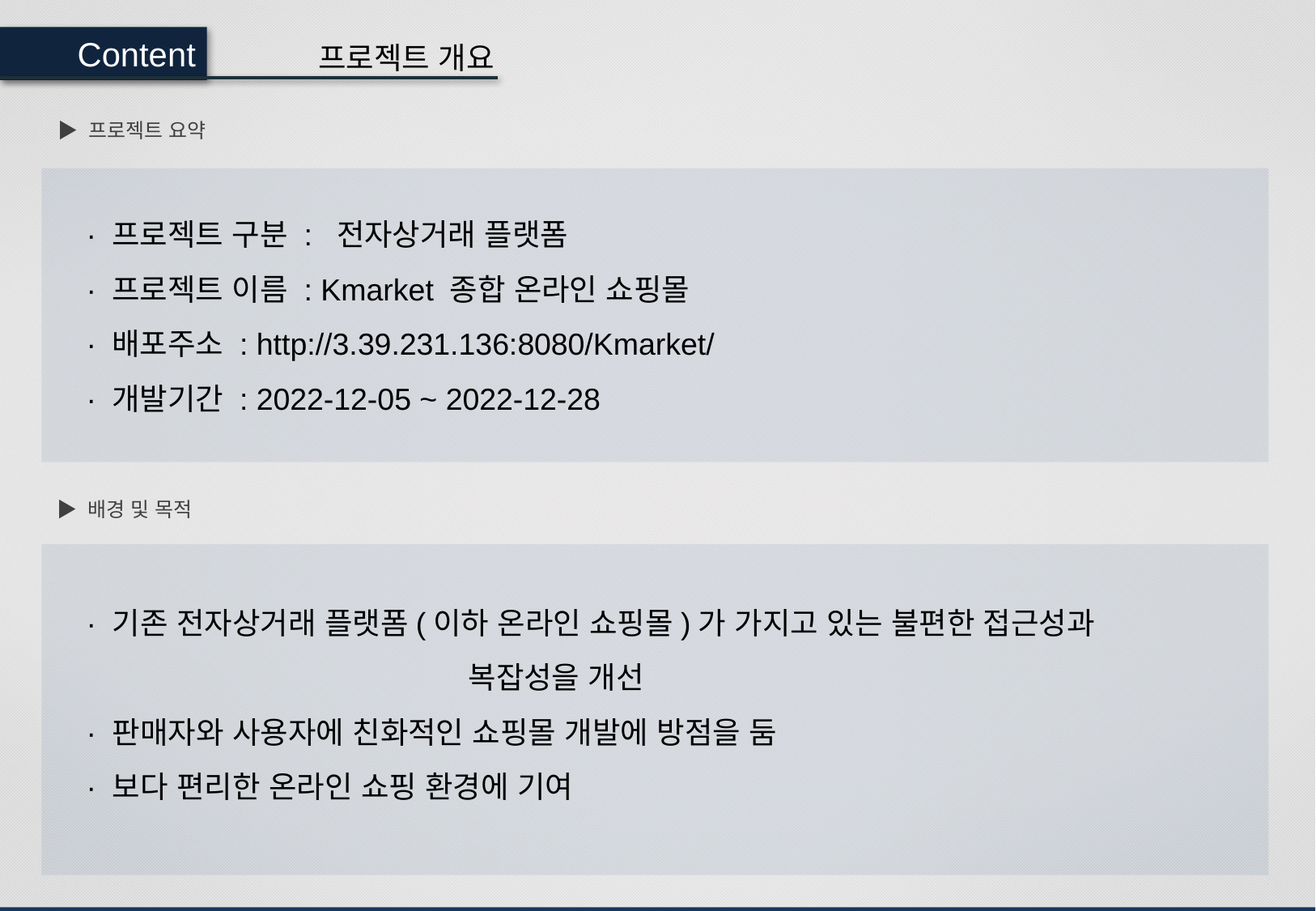

Content
프로젝트 개요
▶ 프로젝트 요약

· 프로젝트 구분 :  전자상거래 플랫폼
· 프로젝트 이름 : Kmarket 종합 온라인 쇼핑몰
· 배포주소 : http://3.39.231.136:8080/Kmarket/
· 개발기간 : 2022-12-05 ~ 2022-12-28

▶ 배경 및 목적

· 기존 전자상거래 플랫폼(이하 온라인 쇼핑몰)가 가지고 있는 불편한 접근성과                                                             복잡성을 개선
· 판매자와 사용자에 친화적인 쇼핑몰 개발에 방점을 둠
· 보다 편리한 온라인 쇼핑 환경에 기여